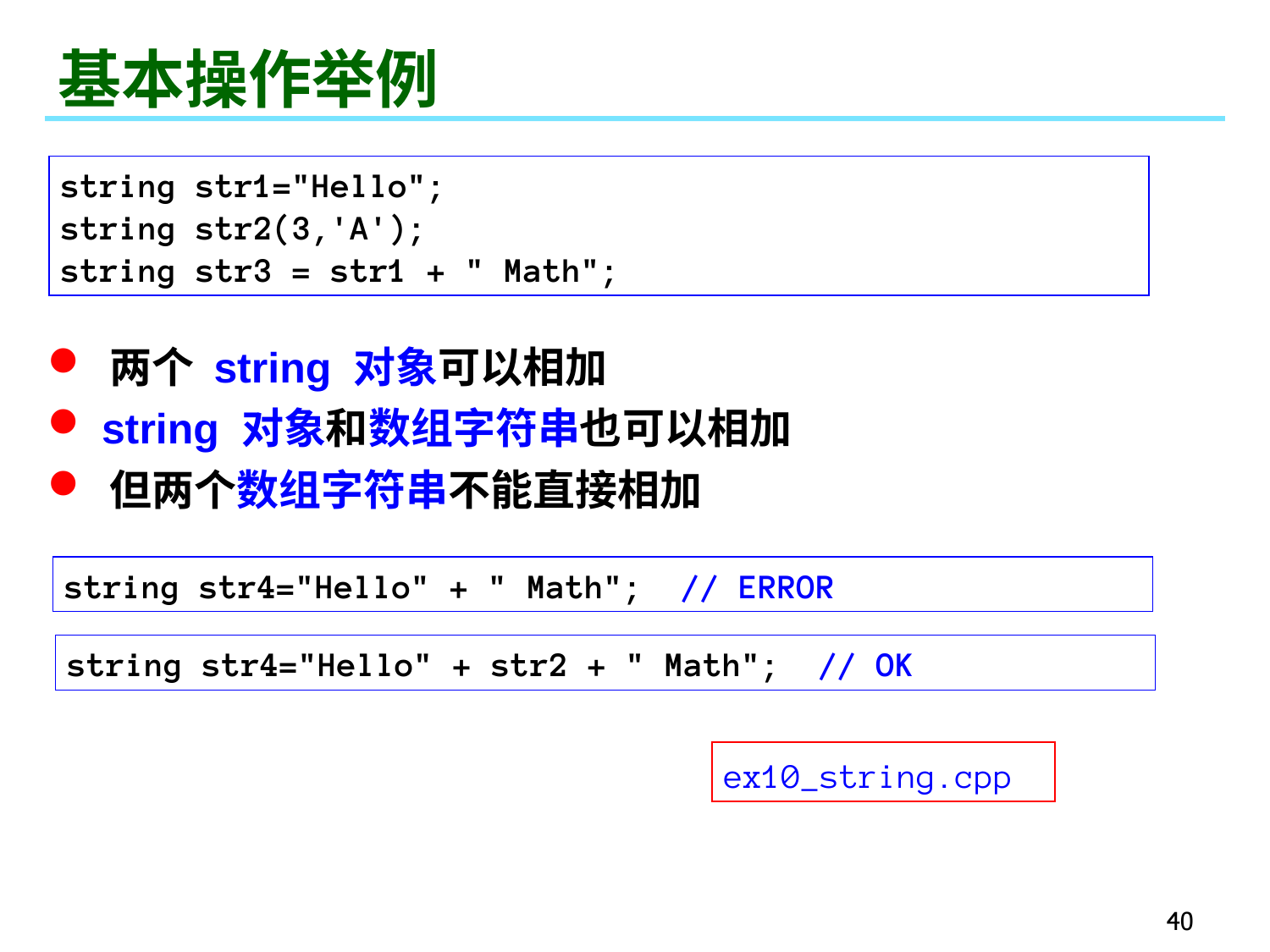

# 基本操作举例
string str1="Hello";
string str2(3,'A');
string str3 = str1 + " Math";
 两个 string 对象可以相加
 string 对象和数组字符串也可以相加
 但两个数组字符串不能直接相加
string str4="Hello" + " Math";  // ERROR
string str4="Hello" + str2 + " Math";  // OK
ex10_string.cpp
40